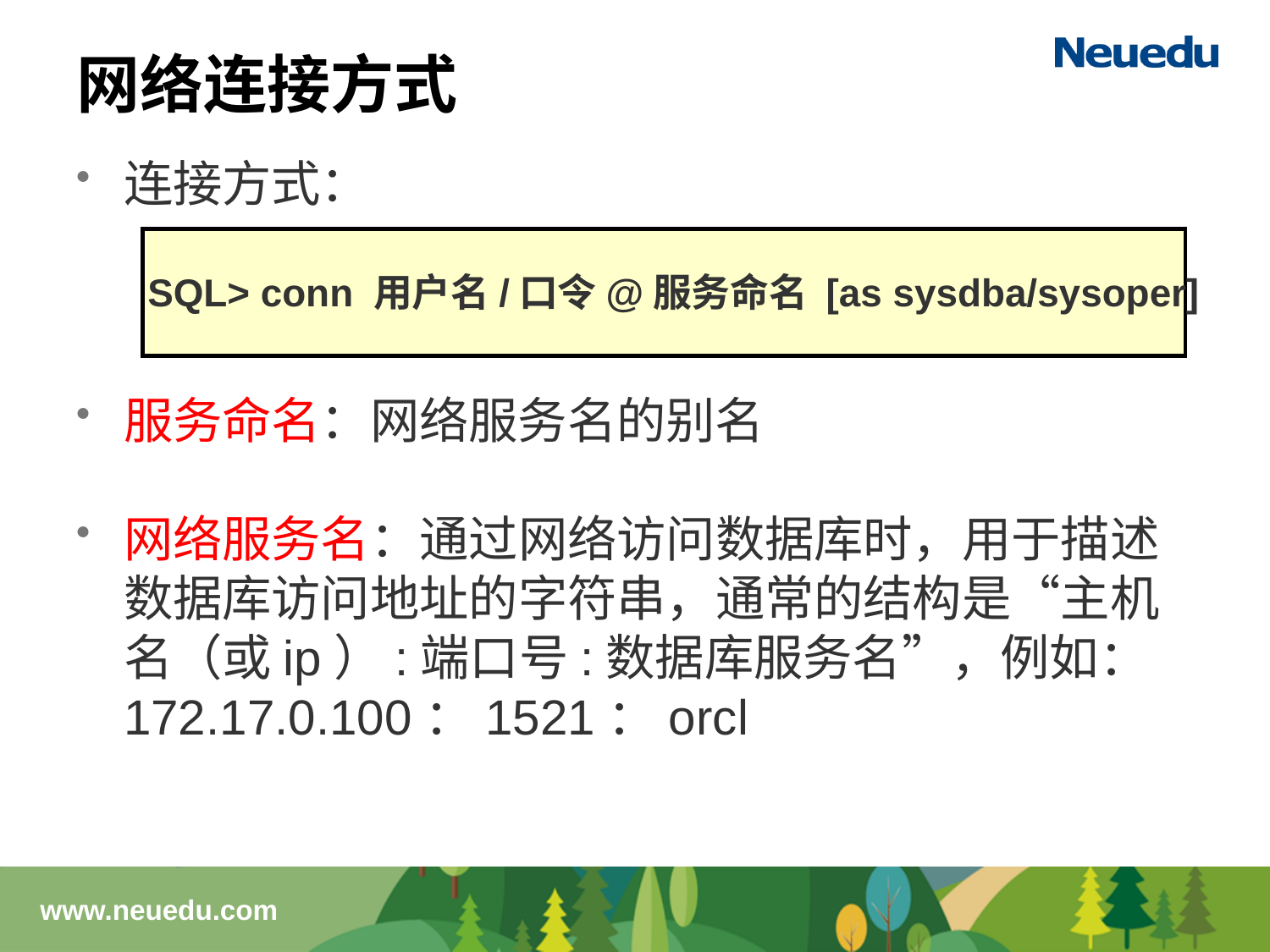

# 网络连接方式
连接方式：

服务命名：网络服务名的别名

网络服务名：通过网络访问数据库时，用于描述数据库访问地址的字符串，通常的结构是“主机名（或ip）:端口号:数据库服务名”，例如：172.17.0.100：1521：orcl

SQL> conn 用户名/口令@服务命名 [as sysdba/sysoper]